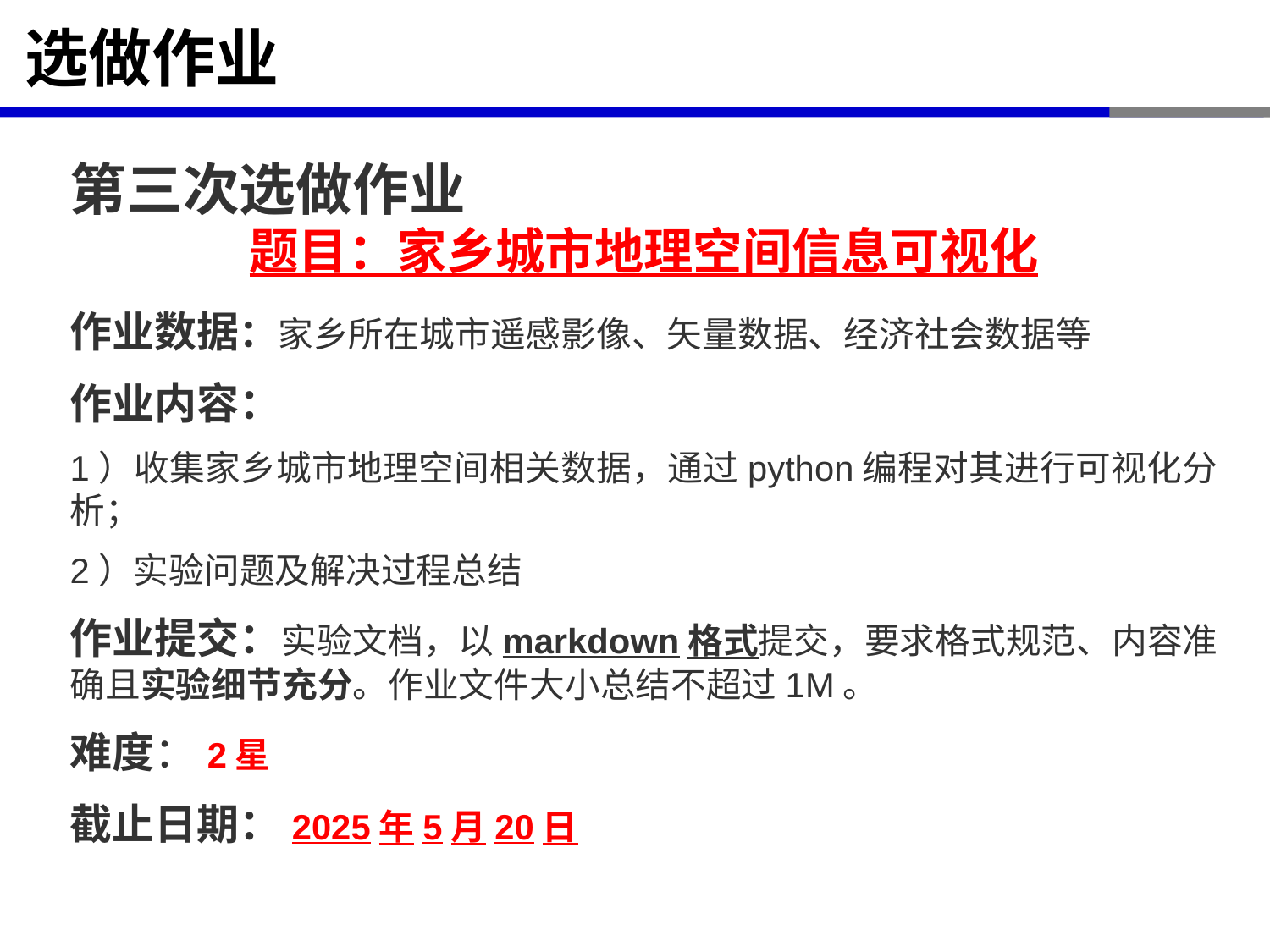

# 选做作业
第三次选做作业
题目：家乡城市地理空间信息可视化
作业数据：家乡所在城市遥感影像、矢量数据、经济社会数据等
作业内容：
1）收集家乡城市地理空间相关数据，通过python编程对其进行可视化分析；
2）实验问题及解决过程总结
作业提交：实验文档，以markdown格式提交，要求格式规范、内容准确且实验细节充分。作业文件大小总结不超过1M。
难度：2星
截止日期：2025年5月20日